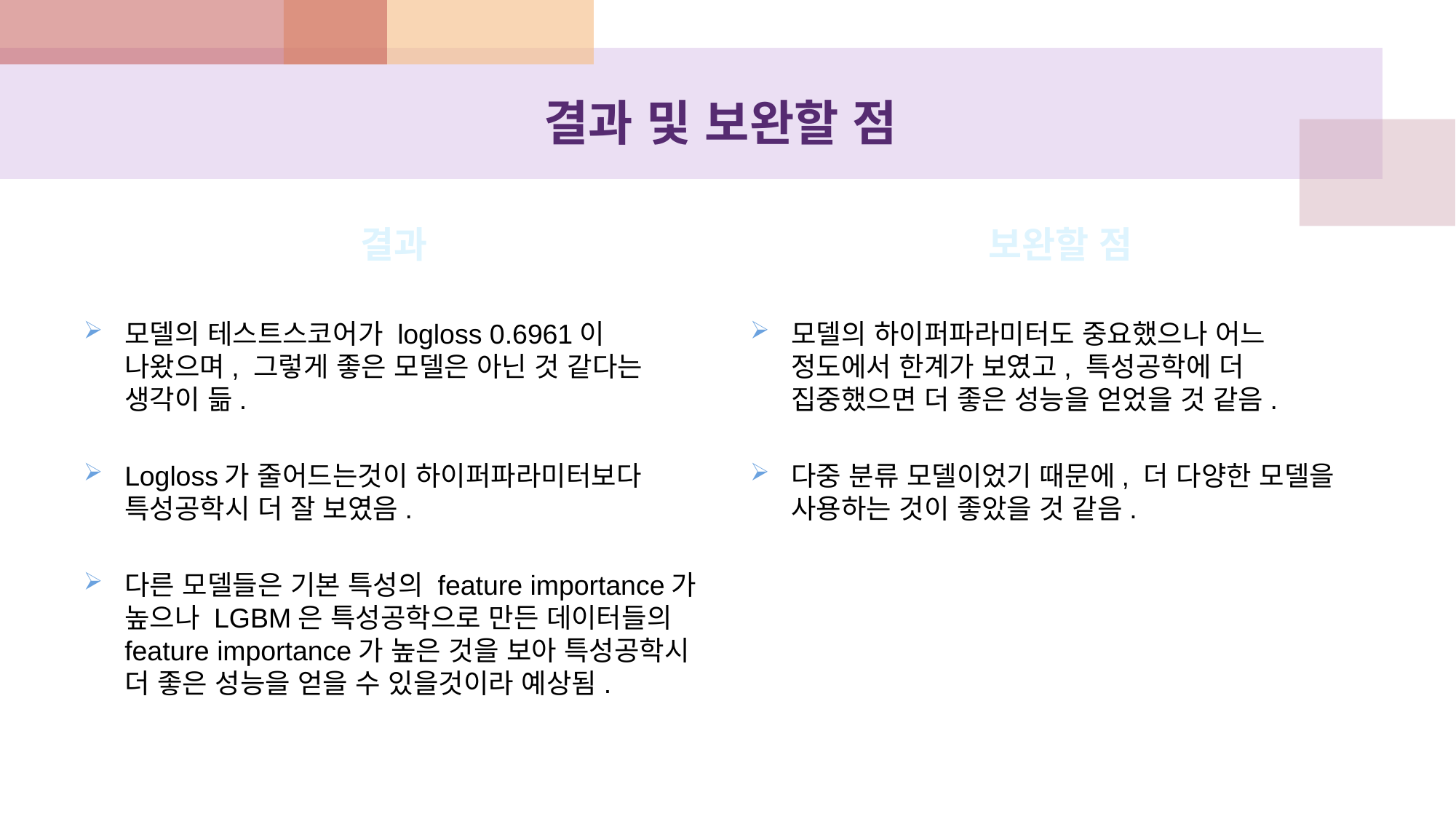

# 결과 및 보완할 점
결과
보완할 점

모델의 테스트스코어가 logloss 0.6961이 나왔으며, 그렇게 좋은 모델은 아닌 것 같다는 생각이 듦.

Logloss가 줄어드는것이 하이퍼파라미터보다 특성공학시 더 잘 보였음.

다른 모델들은 기본 특성의 feature importance가 높으나 LGBM은 특성공학으로 만든 데이터들의 feature importance가 높은 것을 보아 특성공학시 더 좋은 성능을 얻을 수 있을것이라 예상됨.

모델의 하이퍼파라미터도 중요했으나 어느 정도에서 한계가 보였고, 특성공학에 더 집중했으면 더 좋은 성능을 얻었을 것 같음.

다중 분류 모델이었기 때문에, 더 다양한 모델을 사용하는 것이 좋았을 것 같음.